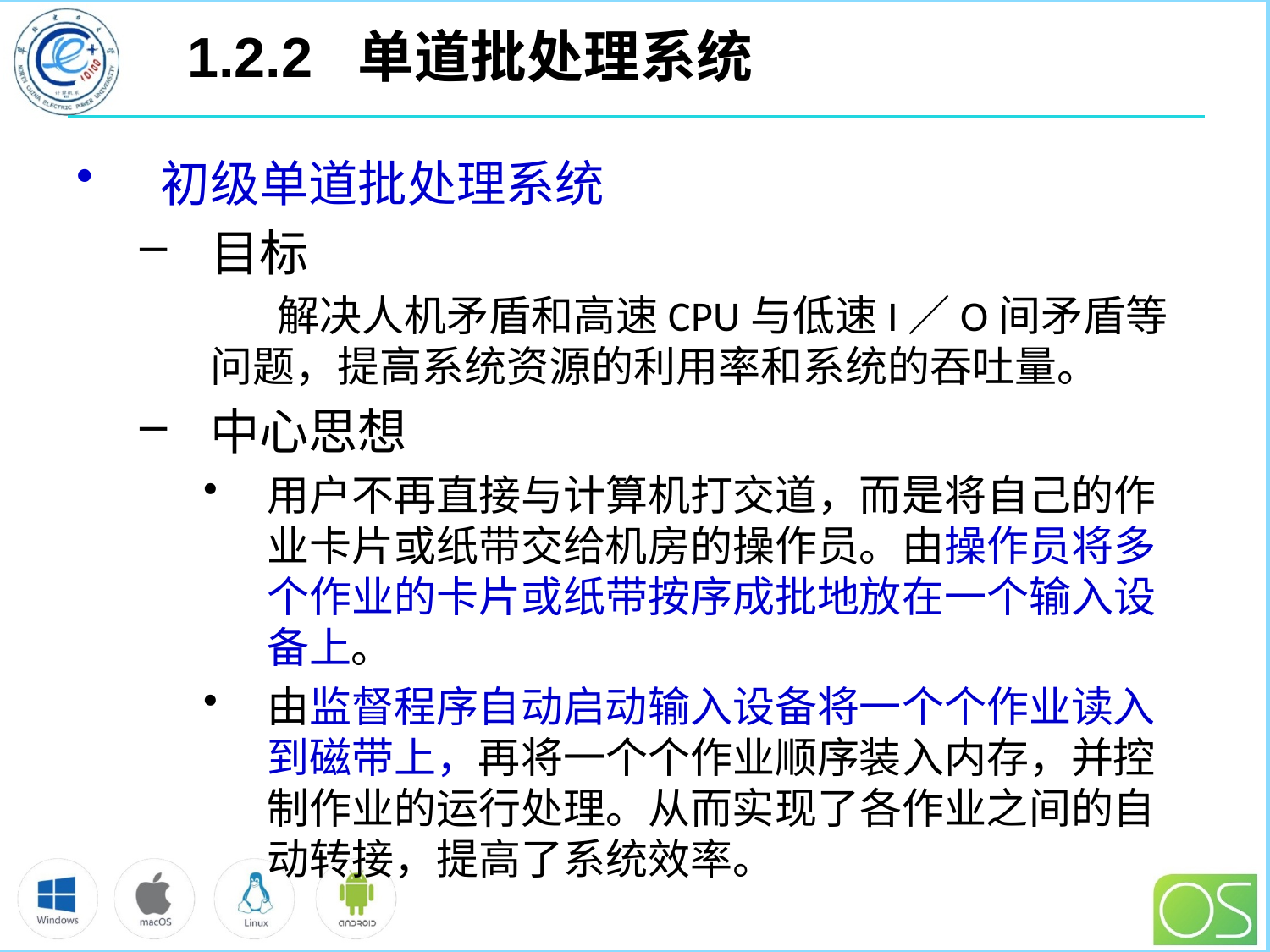

# 1.2.2  单道批处理系统
初级单道批处理系统
目标
	      解决人机矛盾和高速CPU与低速I／O间矛盾等问题，提高系统资源的利用率和系统的吞吐量。
中心思想
用户不再直接与计算机打交道，而是将自己的作业卡片或纸带交给机房的操作员。由操作员将多个作业的卡片或纸带按序成批地放在一个输入设备上。
由监督程序自动启动输入设备将一个个作业读入到磁带上，再将一个个作业顺序装入内存，并控制作业的运行处理。从而实现了各作业之间的自动转接，提高了系统效率。